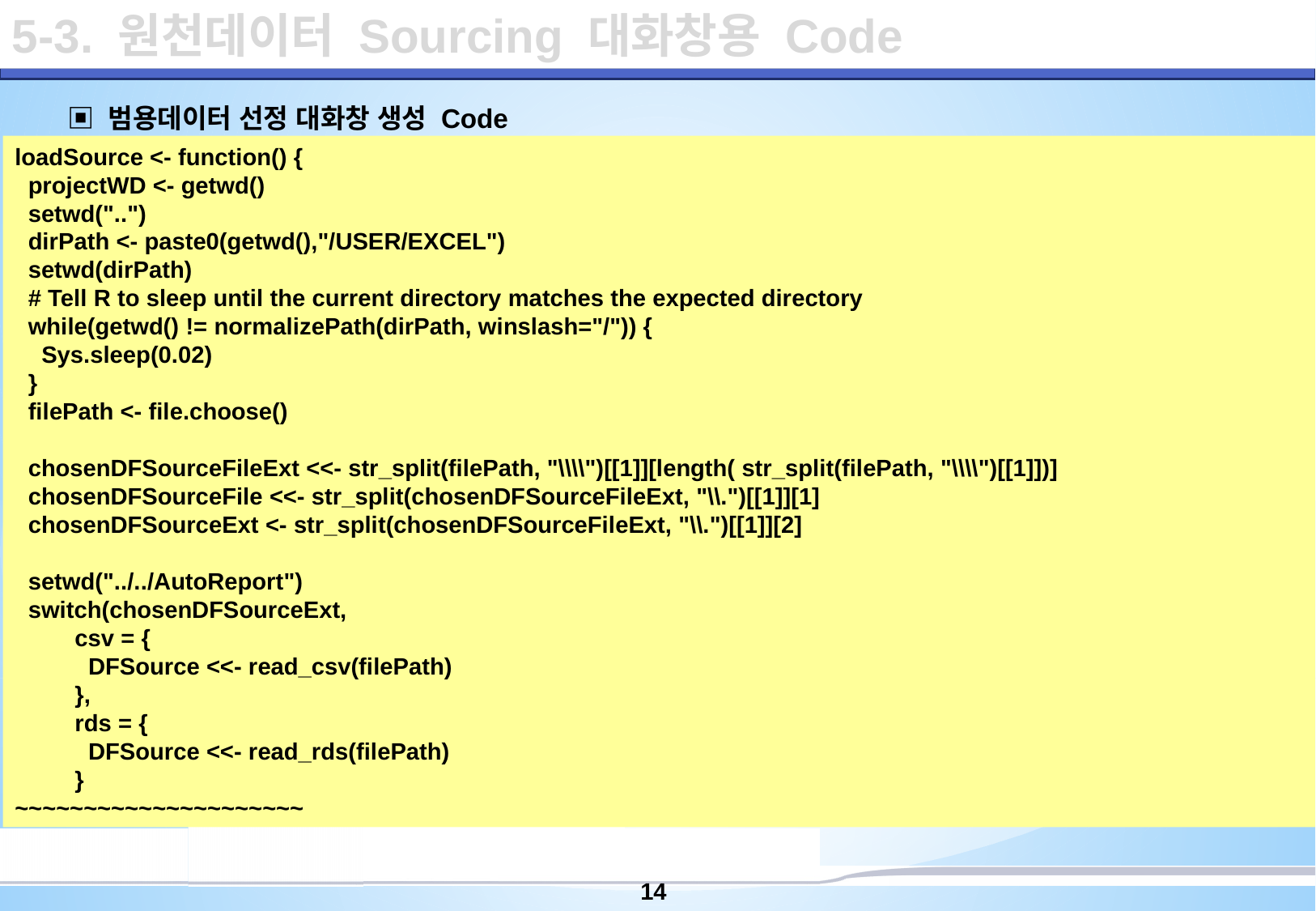

5-3. 원천데이터 Sourcing 대화창용 Code

▣ 범용데이터 선정 대화창 생성 Code
loadSource <- function() {
  projectWD <- getwd()
  setwd("..")
  dirPath <- paste0(getwd(),"/USER/EXCEL")
  setwd(dirPath)
  # Tell R to sleep until the current directory matches the expected directory
  while(getwd() != normalizePath(dirPath, winslash="/")) {
    Sys.sleep(0.02)
  }
  filePath <- file.choose()

  chosenDFSourceFileExt <<- str_split(filePath, "\\\\")[[1]][length( str_split(filePath, "\\\\")[[1]])]
  chosenDFSourceFile <<- str_split(chosenDFSourceFileExt, "\\.")[[1]][1]
  chosenDFSourceExt <- str_split(chosenDFSourceFileExt, "\\.")[[1]][2]

  setwd("../../AutoReport")
  switch(chosenDFSourceExt,
         csv = {
           DFSource <<- read_csv(filePath)
         },
         rds = {
           DFSource <<- read_rds(filePath)
         }
~~~~~~~~~~~~~~~~~~~~~